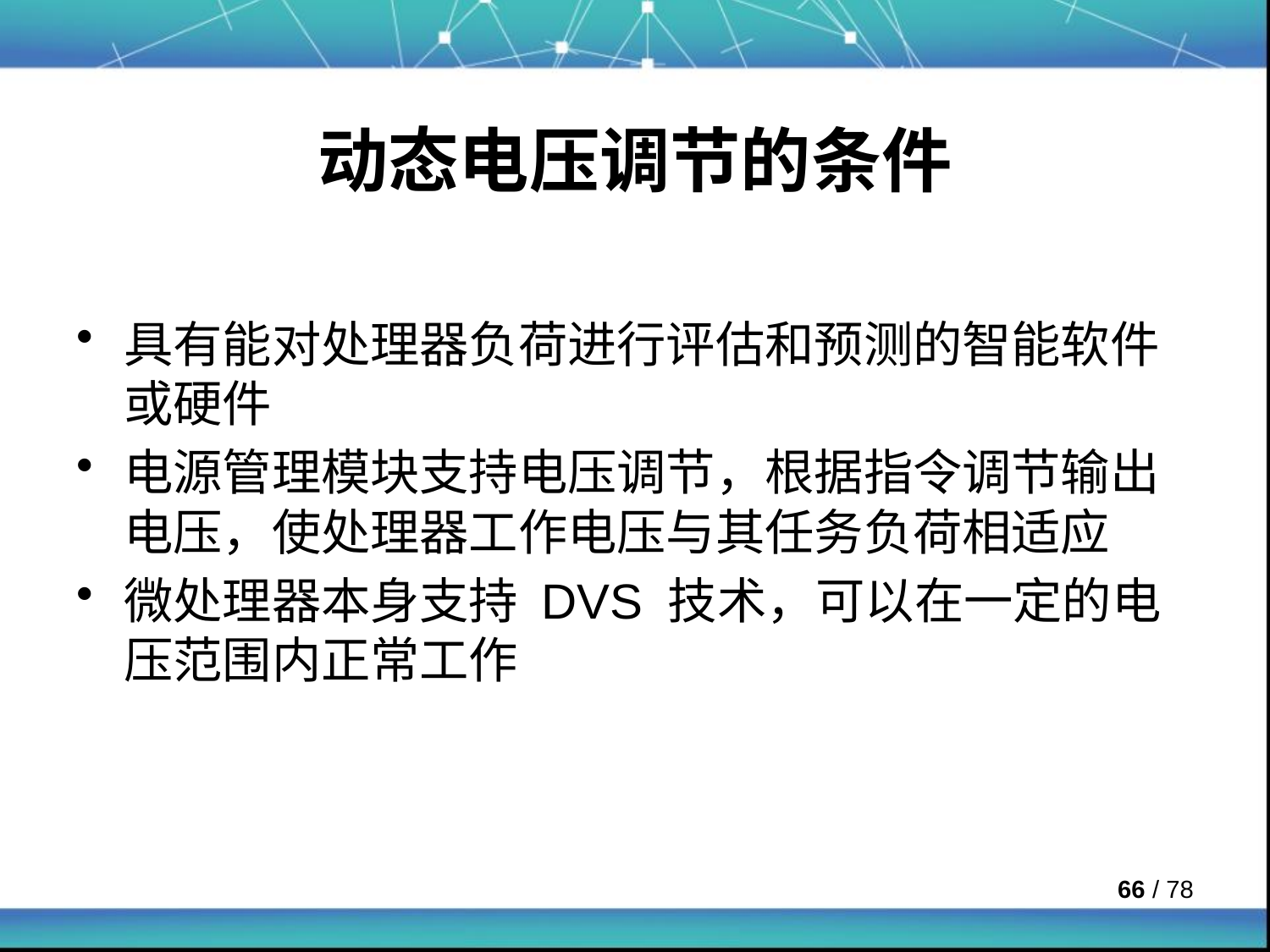

# 动态电压调节的条件
具有能对处理器负荷进行评估和预测的智能软件或硬件
电源管理模块支持电压调节，根据指令调节输出电压，使处理器工作电压与其任务负荷相适应
微处理器本身支持 DVS 技术，可以在一定的电压范围内正常工作
66 / 78